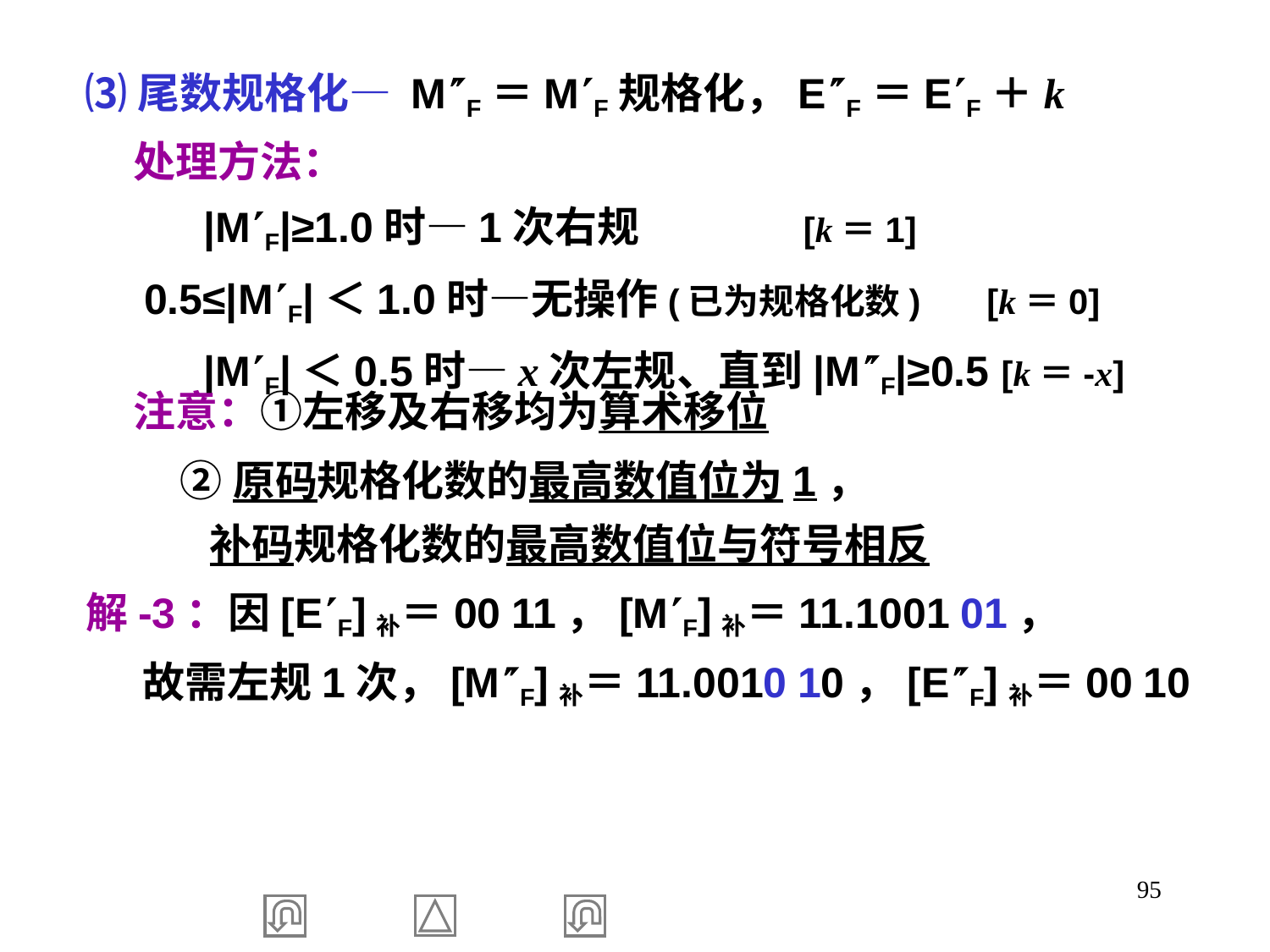

⑶尾数规格化— M″F＝M′F规格化，E″F＝E′F＋k
         处理方法：
              |M′F|≥1.0时—1次右规                 [k＝1]
         0.5≤|M′F|＜1.0时—无操作(已为规格化数)      [k＝0]
              |M′F|＜0.5时—x次左规、直到|M″F|≥0.5 [k＝-x]
         注意：①左移及右移均为算术移位
               ②原码规格化数的最高数值位为1，
                 补码规格化数的最高数值位与符号相反
    解-3：因[E′F]补＝00 11，[M′F]补＝11.1001 01，
          故需左规1次，[M″F]补＝11.0010 10，[E″F]补＝00 10
95